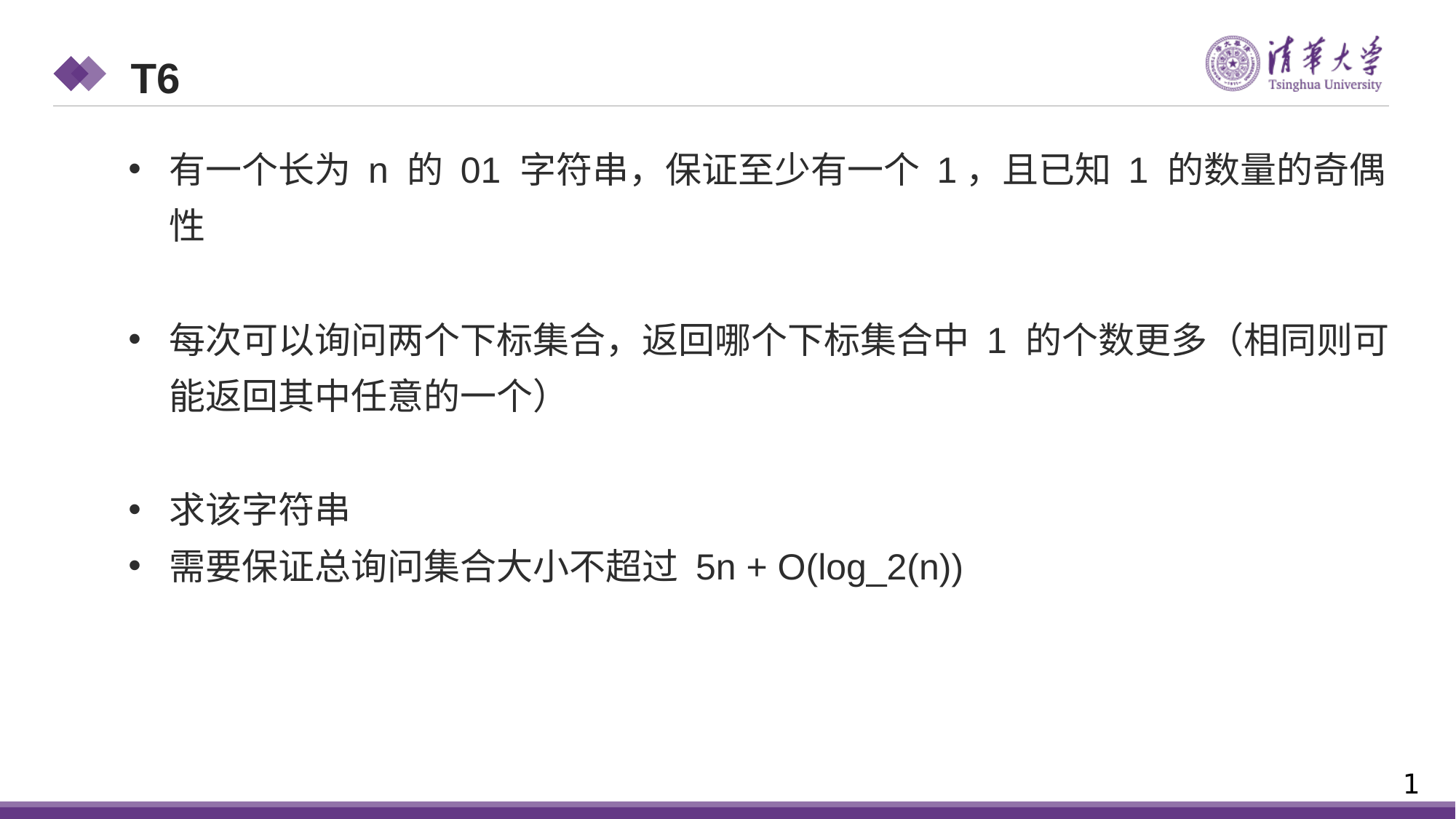

T6
有一个长为 n 的 01 字符串，保证至少有一个 1，且已知 1 的数量的奇偶性

每次可以询问两个下标集合，返回哪个下标集合中 1 的个数更多（相同则可能返回其中任意的一个）

求该字符串
需要保证总询问集合大小不超过 5n + O(log_2(n))
1